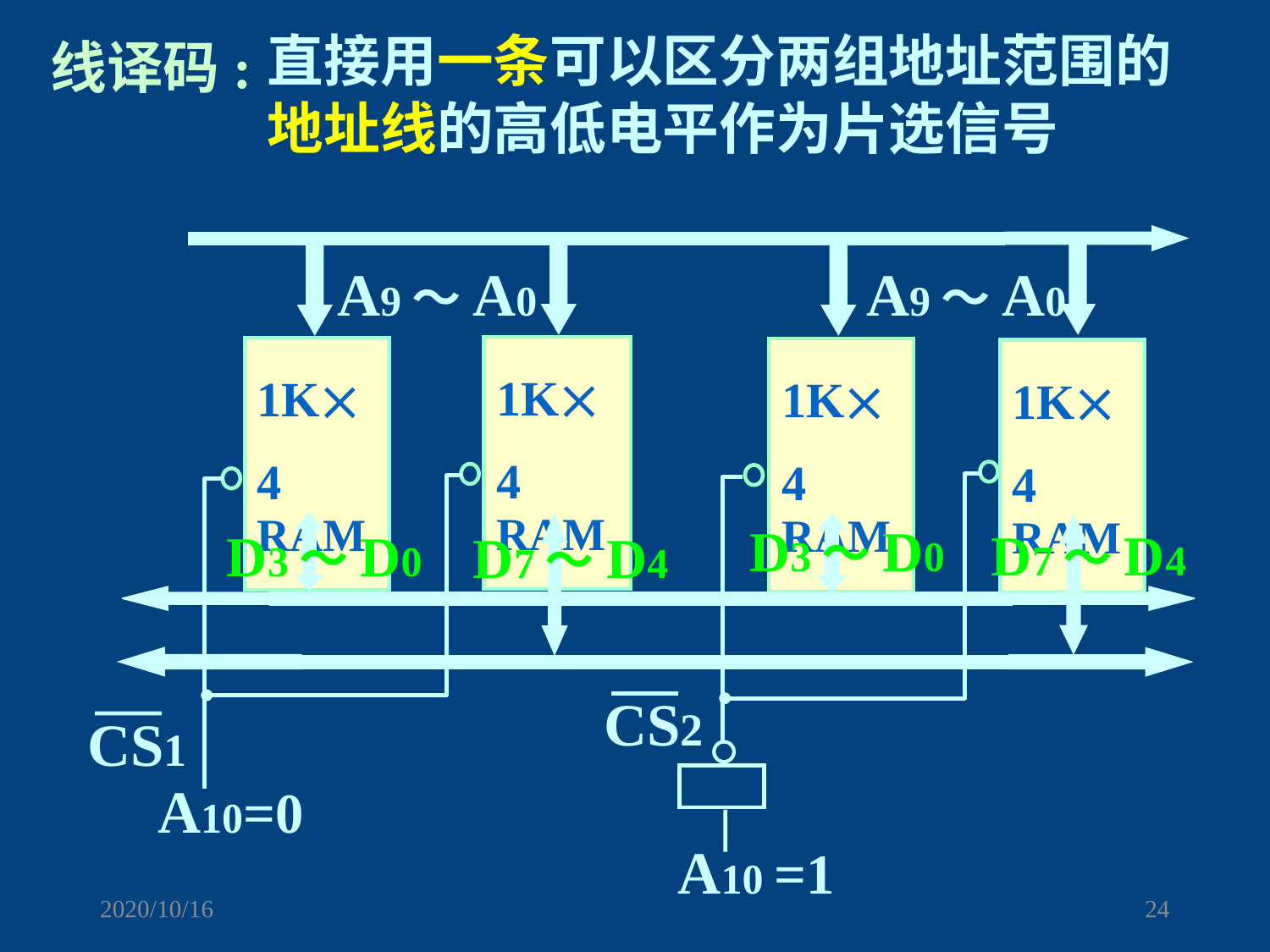

直接用一条可以区分两组地址范围的地址线的高低电平作为片选信号
线译码:

A9～A0
A9～A0
1K×4
RAM

1K×4
RAM

1K×4
RAM

1K×4
RAM

D3～D0
D7～D4
D3～D0
D7～D4

CS2

CS1

A10 =1
A10=0
2020/10/16
24